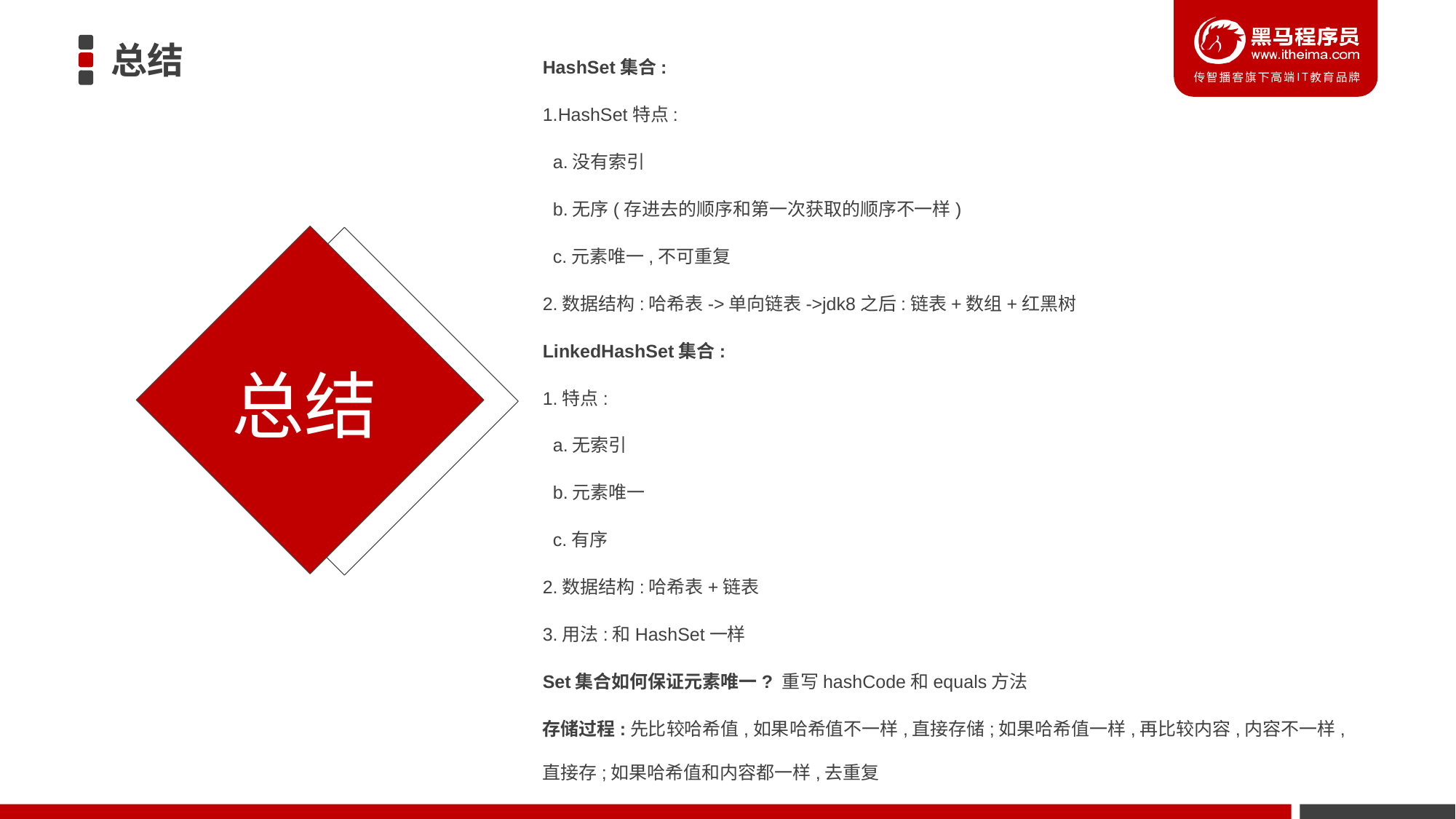

# 总结
HashSet集合:
1.HashSet特点:
  a.没有索引
  b.无序(存进去的顺序和第一次获取的顺序不一样)
  c.元素唯一,不可重复
2.数据结构:哈希表->单向链表->jdk8之后:链表+数组+红黑树
LinkedHashSet集合:
1.特点:
  a.无索引
  b.元素唯一
  c.有序
2.数据结构:哈希表+链表
3.用法:和HashSet一样
Set集合如何保证元素唯一? 重写hashCode和equals方法
存储过程:先比较哈希值,如果哈希值不一样,直接存储;如果哈希值一样,再比较内容,内容不一样,直接存;如果哈希值和内容都一样,去重复